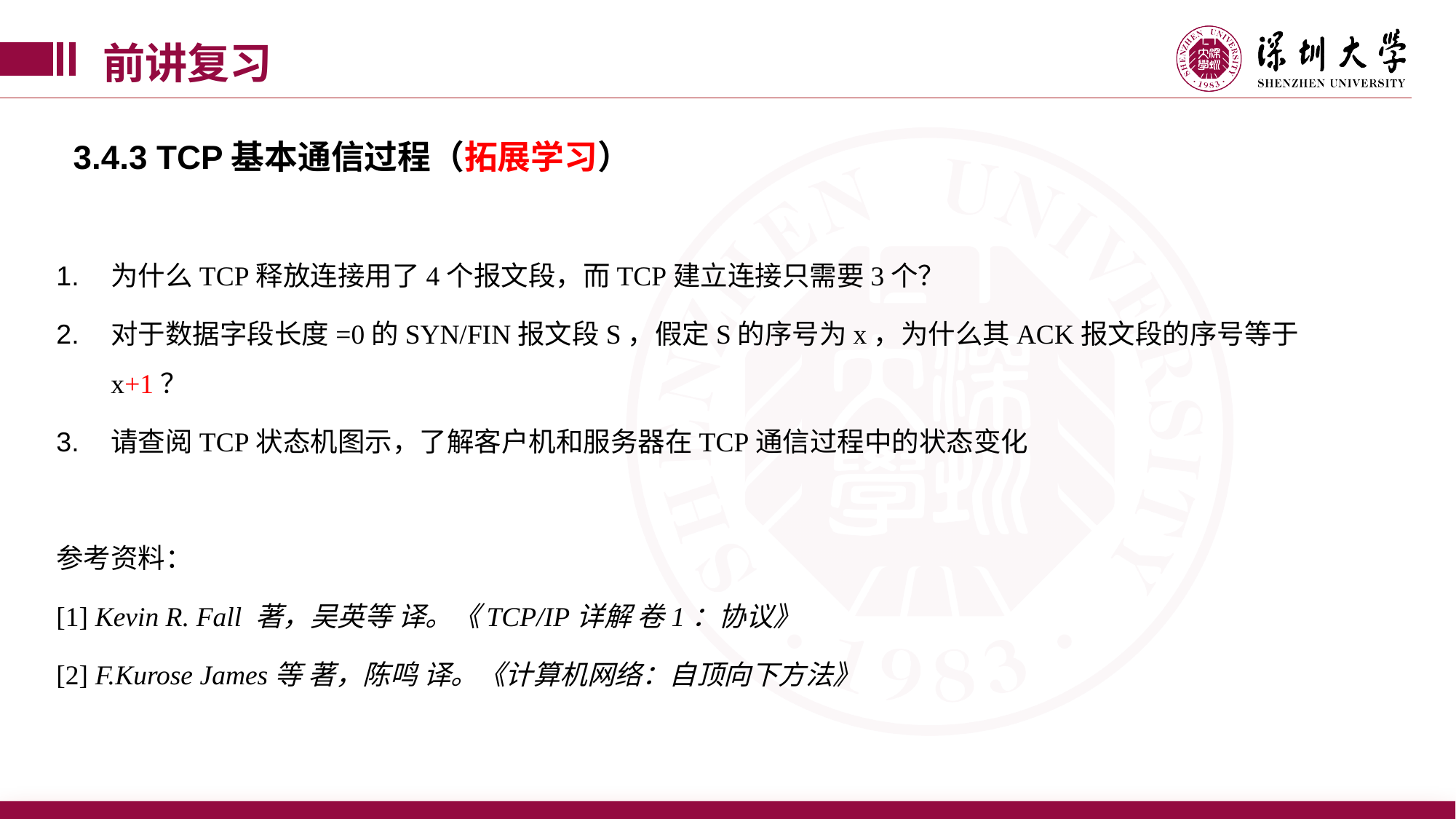

前讲复习

3.4.3 TCP基本通信过程（拓展学习）
为什么TCP释放连接用了4个报文段，而TCP建立连接只需要3个？
对于数据字段长度=0的SYN/FIN报文段S，假定S的序号为x，为什么其ACK报文段的序号等于x+1？
请查阅TCP状态机图示，了解客户机和服务器在TCP通信过程中的状态变化

参考资料：
[1] Kevin R. Fall 著，吴英等 译。《TCP/IP详解 卷1：协议》
[2] F.Kurose James等 著，陈鸣 译。《计算机网络：自顶向下方法》